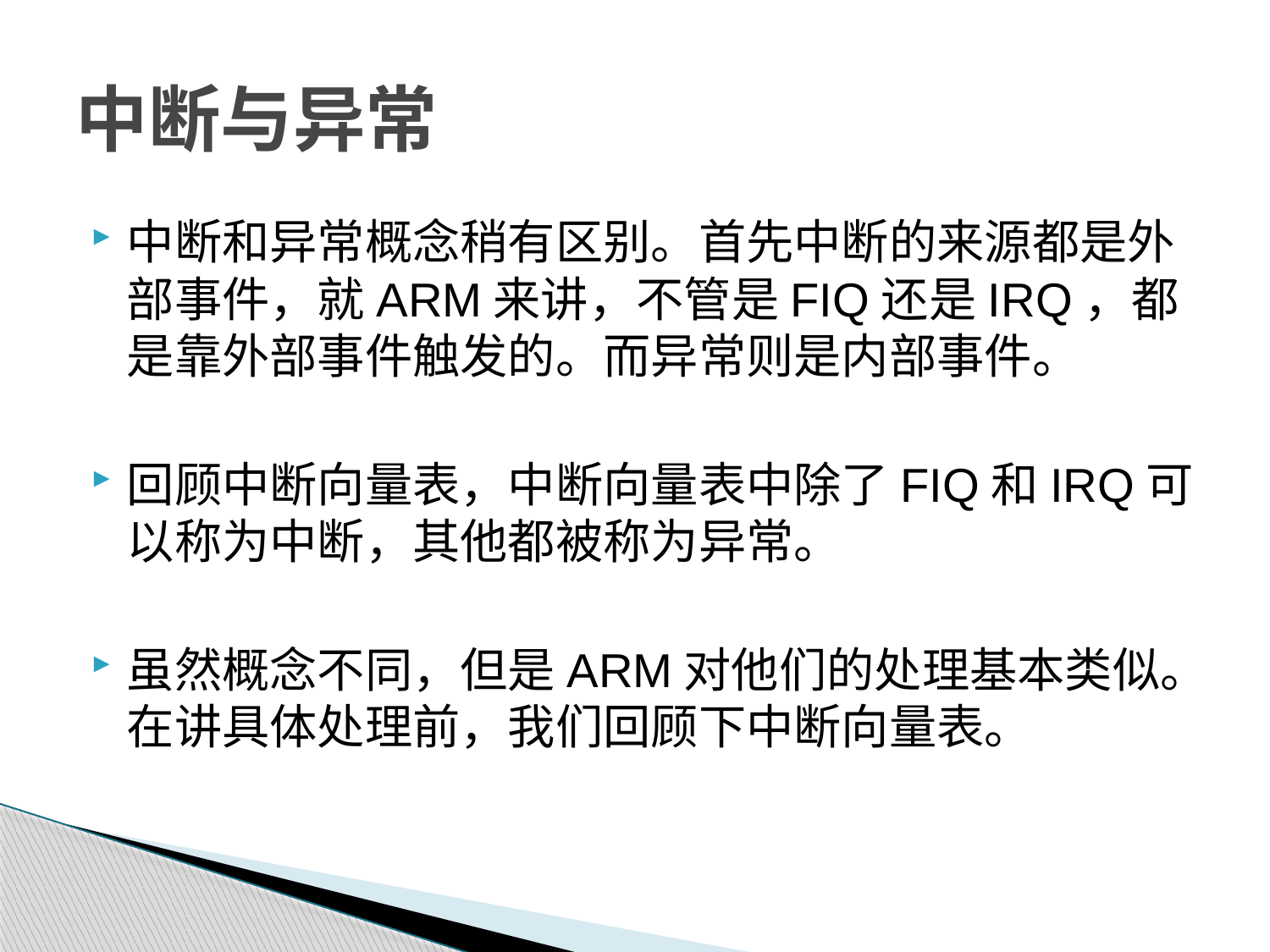

# 中断与异常
中断和异常概念稍有区别。首先中断的来源都是外部事件，就ARM来讲，不管是FIQ还是IRQ，都是靠外部事件触发的。而异常则是内部事件。

回顾中断向量表，中断向量表中除了FIQ和IRQ可以称为中断，其他都被称为异常。

虽然概念不同，但是ARM对他们的处理基本类似。在讲具体处理前，我们回顾下中断向量表。